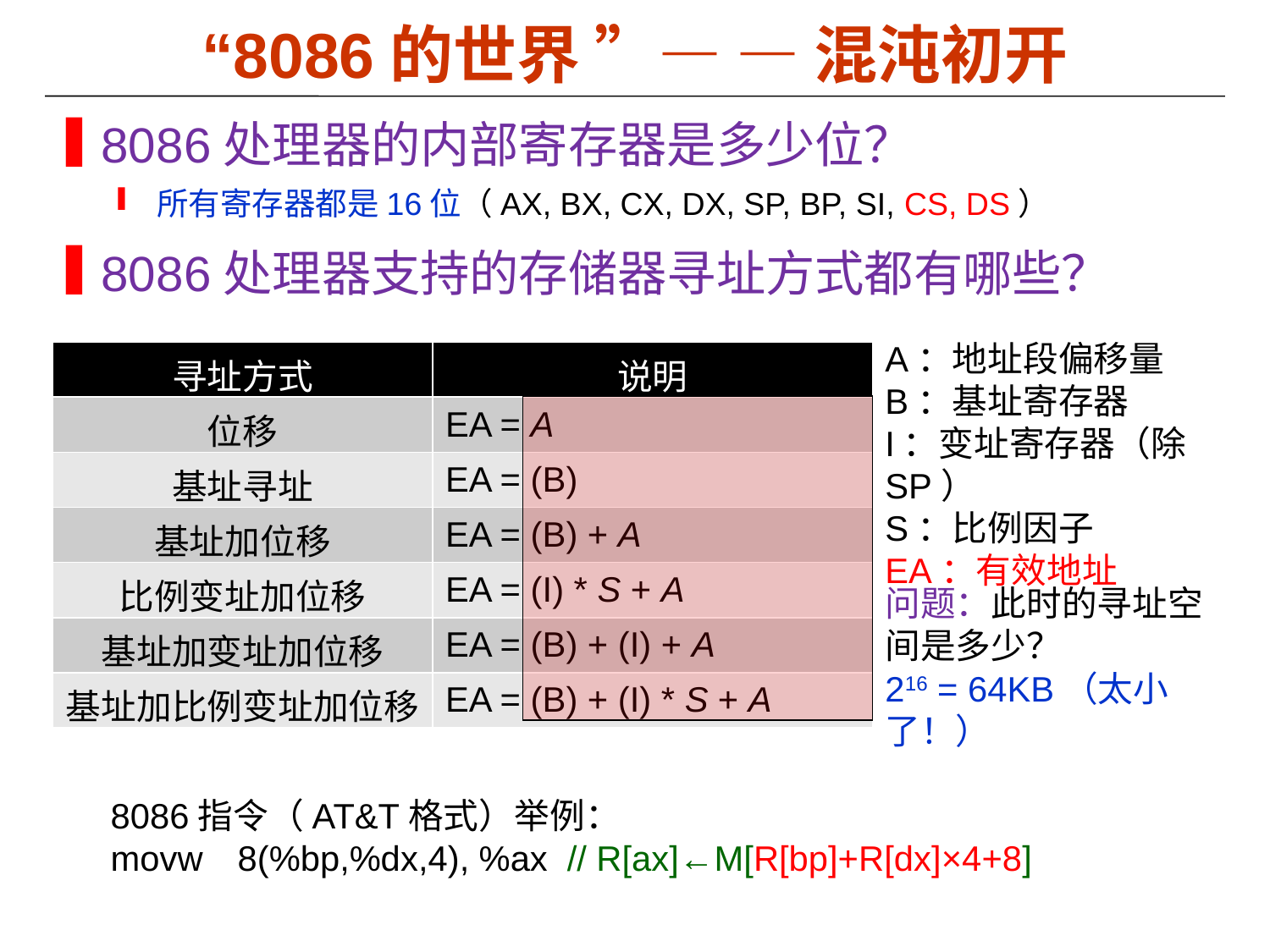

# “8086的世界 ”— — 混沌初开
8086处理器的内部寄存器是多少位？
所有寄存器都是16位（AX, BX, CX, DX, SP, BP, SI, CS, DS）
8086处理器支持的存储器寻址方式都有哪些？

A：地址段偏移量
B：基址寄存器
I：变址寄存器（除SP）
S：比例因子
EA：有效地址
| 寻址方式 | 说明 |
| --- | --- |
| 位移 | EA = A |
| 基址寻址 | EA = (B) |
| 基址加位移 | EA = (B) + A |
| 比例变址加位移 | EA = (I) \* S + A |
| 基址加变址加位移 | EA = (B) + (I) + A |
| 基址加比例变址加位移 | EA = (B) + (I) \* S + A |

问题：此时的寻址空间是多少？
216 = 64KB（太小了！）
8086指令（AT&T格式）举例：
movw	8(%bp,%dx,4), %ax  // R[ax]←M[R[bp]+R[dx]×4+8]